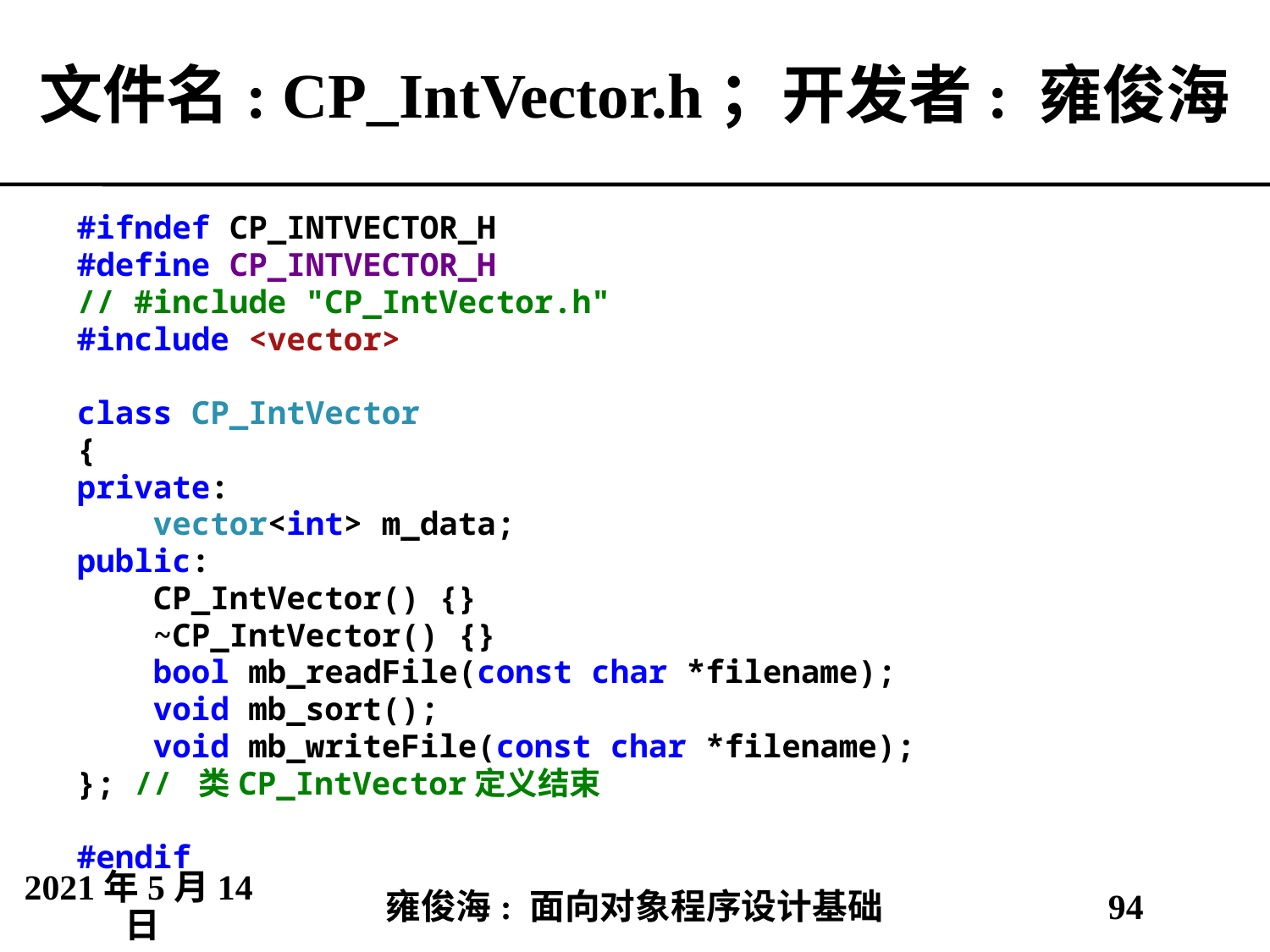

# 文件名: CP_IntVector.h；开发者: 雍俊海

#ifndef CP_INTVECTOR_H
#define CP_INTVECTOR_H
// #include "CP_IntVector.h"
#include <vector>

class CP_IntVector
{
private:
    vector<int> m_data;
public:
    CP_IntVector() {}
    ~CP_IntVector() {}
    bool mb_readFile(const char *filename);
    void mb_sort();
    void mb_writeFile(const char *filename);
}; // 类CP_IntVector定义结束

#endif
2021年5月14日
雍俊海: 面向对象程序设计基础
94